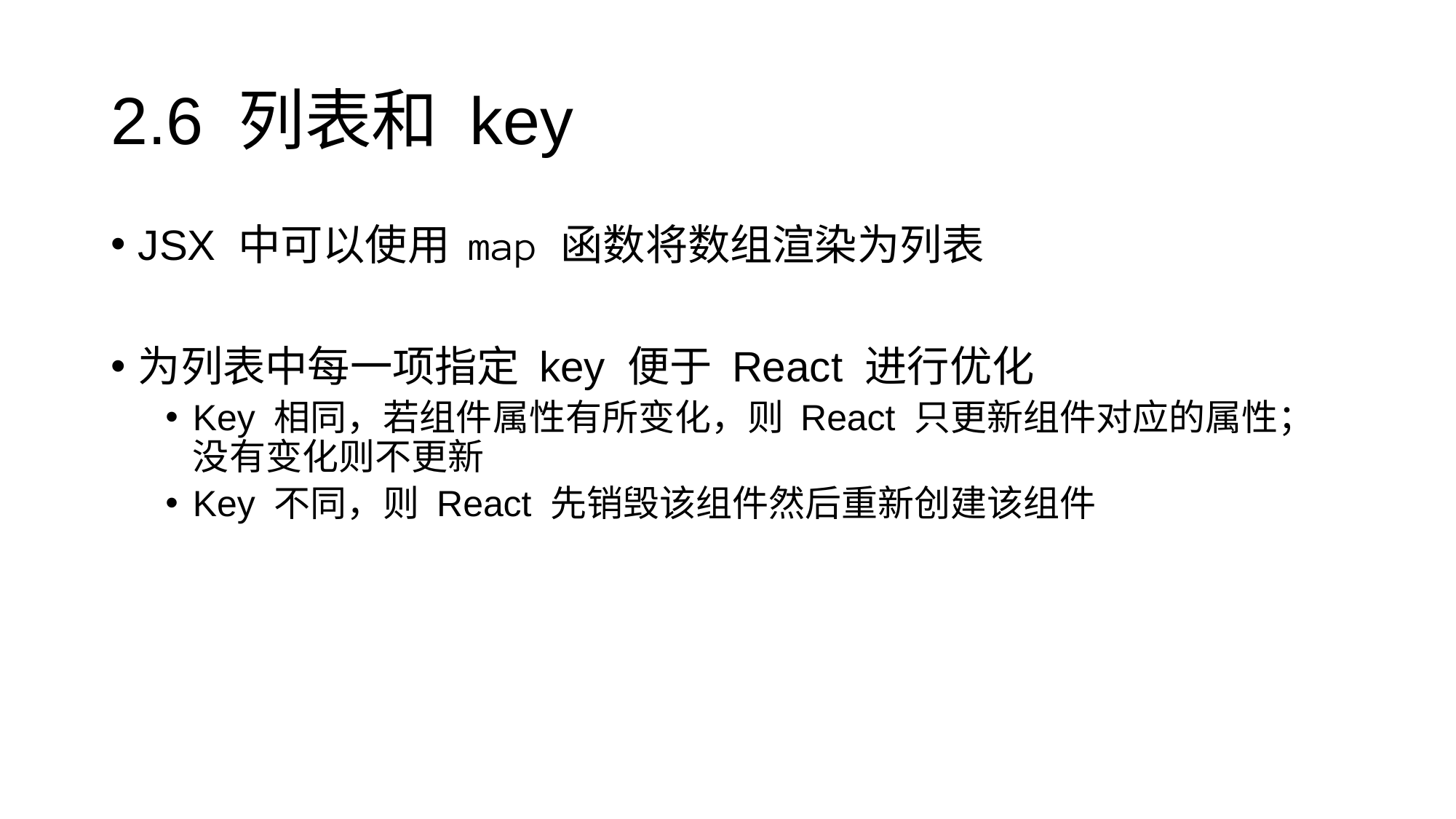

# 2.6 列表和 key
JSX 中可以使用 map 函数将数组渲染为列表

为列表中每一项指定 key 便于 React 进行优化
Key 相同，若组件属性有所变化，则 React 只更新组件对应的属性；没有变化则不更新
Key 不同，则 React 先销毁该组件然后重新创建该组件